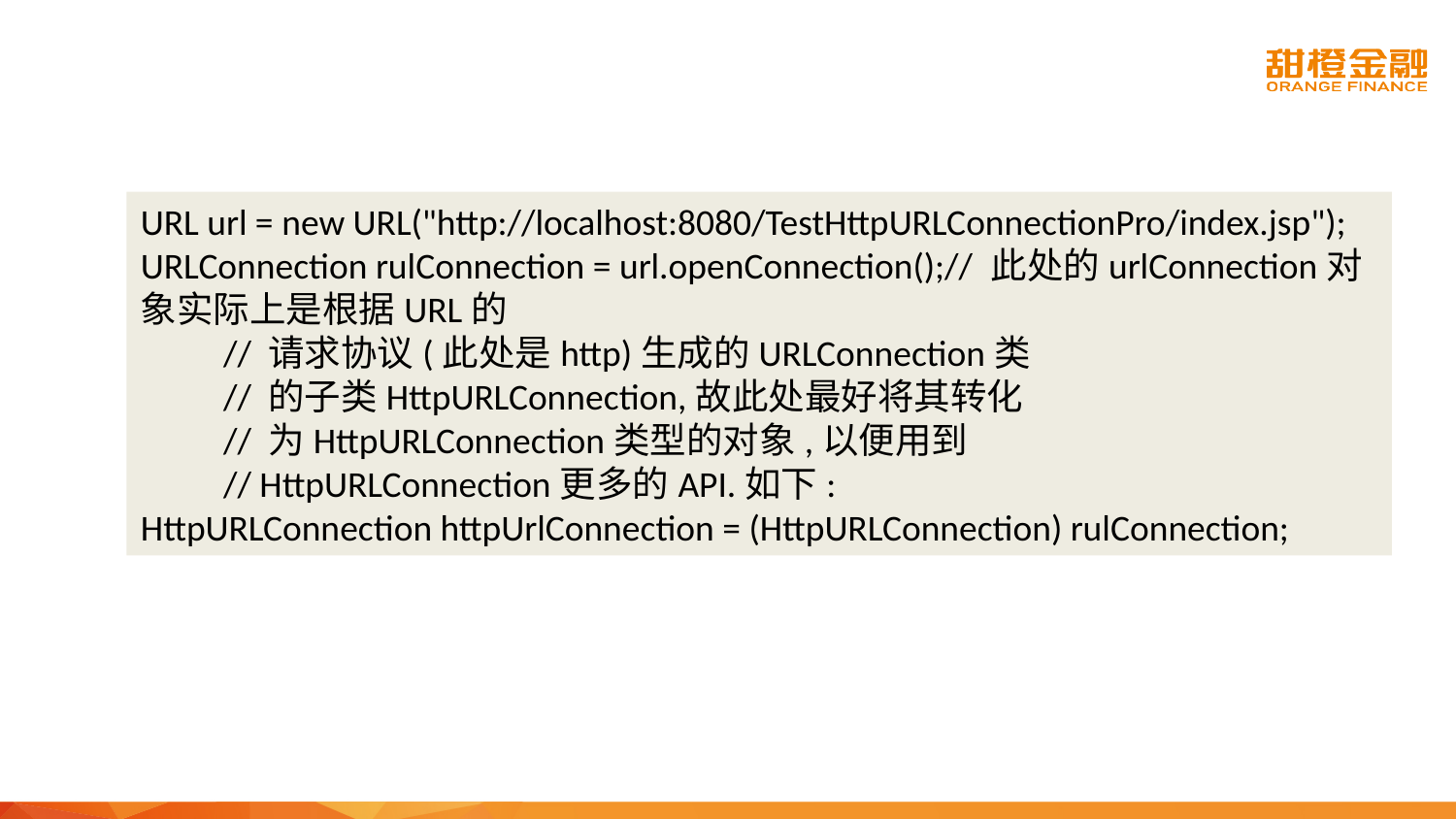

URL url = new URL("http://localhost:8080/TestHttpURLConnectionPro/index.jsp");
URLConnection rulConnection = url.openConnection();// 此处的urlConnection对象实际上是根据URL的
          // 请求协议(此处是http)生成的URLConnection类
          // 的子类HttpURLConnection,故此处最好将其转化
          // 为HttpURLConnection类型的对象,以便用到
          // HttpURLConnection更多的API.如下:
HttpURLConnection httpUrlConnection = (HttpURLConnection) rulConnection;